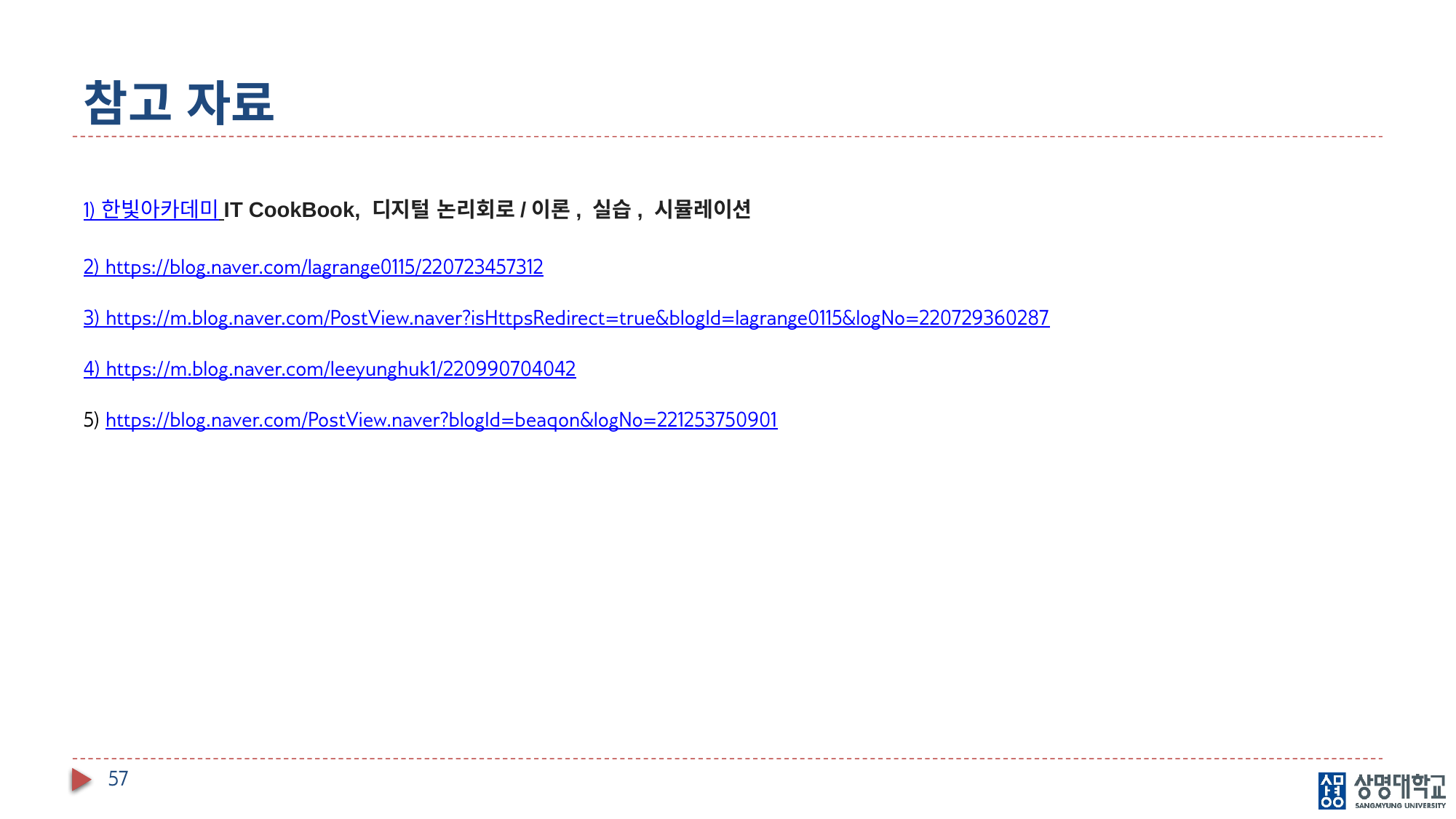

# 참고 자료
1) 한빛아카데미 IT CookBook, 디지털 논리회로/이론, 실습, 시뮬레이션

2) https://blog.naver.com/lagrange0115/220723457312

3) https://m.blog.naver.com/PostView.naver?isHttpsRedirect=true&blogId=lagrange0115&logNo=220729360287

4) https://m.blog.naver.com/leeyunghuk1/220990704042

5) https://blog.naver.com/PostView.naver?blogId=beaqon&logNo=221253750901

57